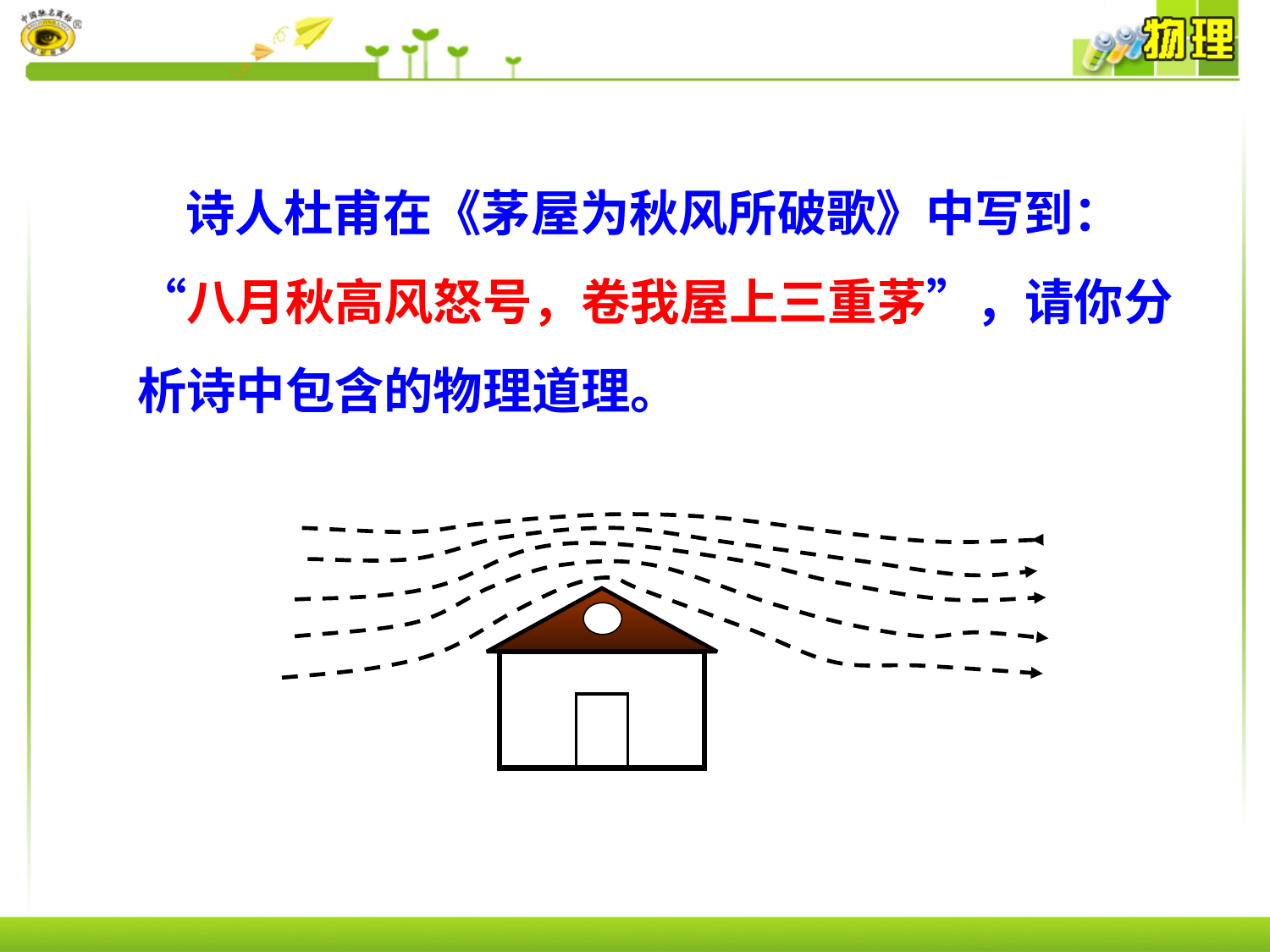

诗人杜甫在《茅屋为秋风所破歌》中写到：“八月秋高风怒号，卷我屋上三重茅”，请你分析诗中包含的物理道理。